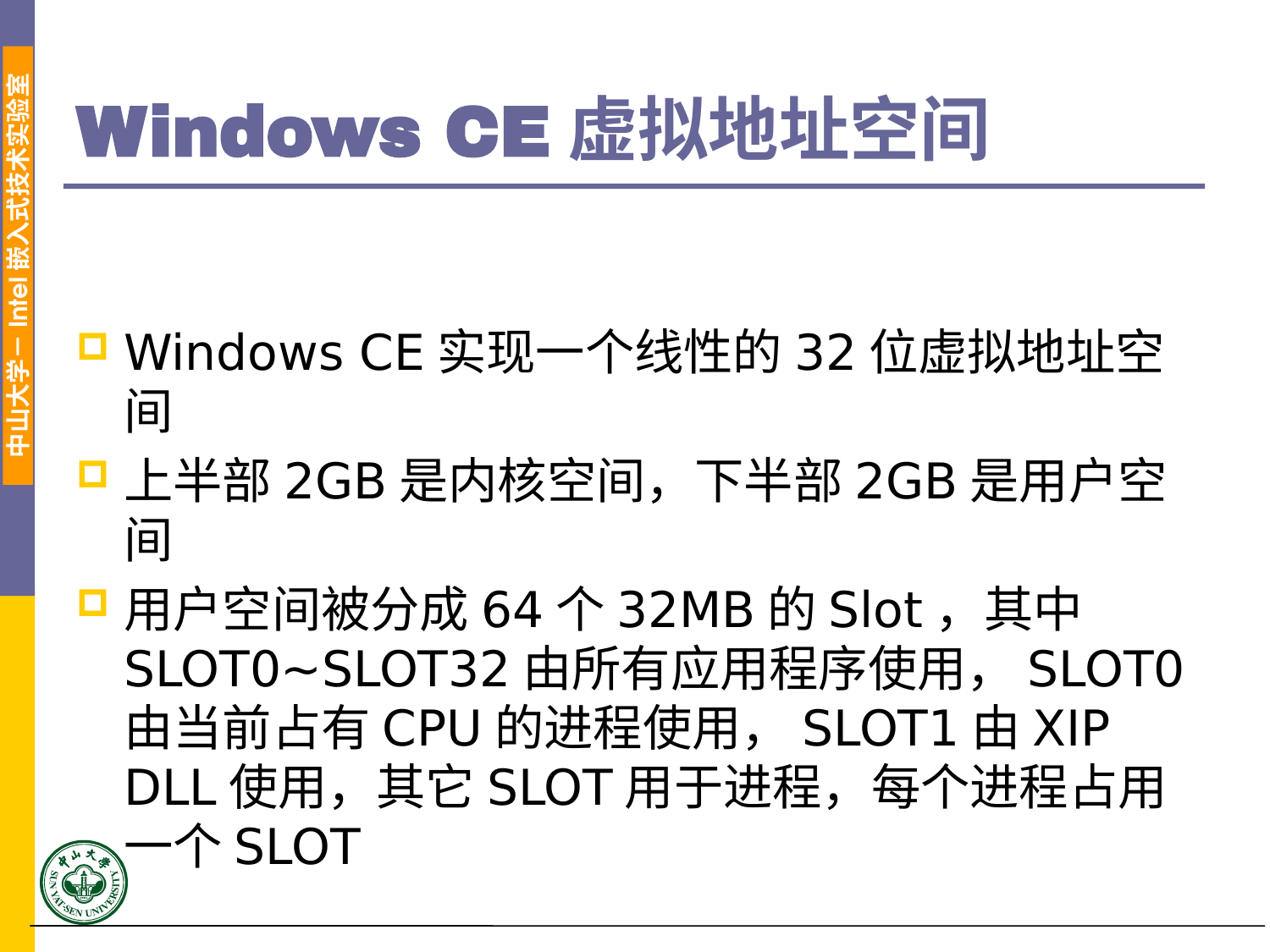

# Windows CE虚拟地址空间
Windows CE实现一个线性的32位虚拟地址空间
上半部2GB是内核空间，下半部2GB是用户空间
用户空间被分成64个32MB的Slot，其中SLOT0~SLOT32由所有应用程序使用，SLOT0由当前占有CPU的进程使用，SLOT1由XIP DLL使用，其它SLOT用于进程，每个进程占用一个SLOT